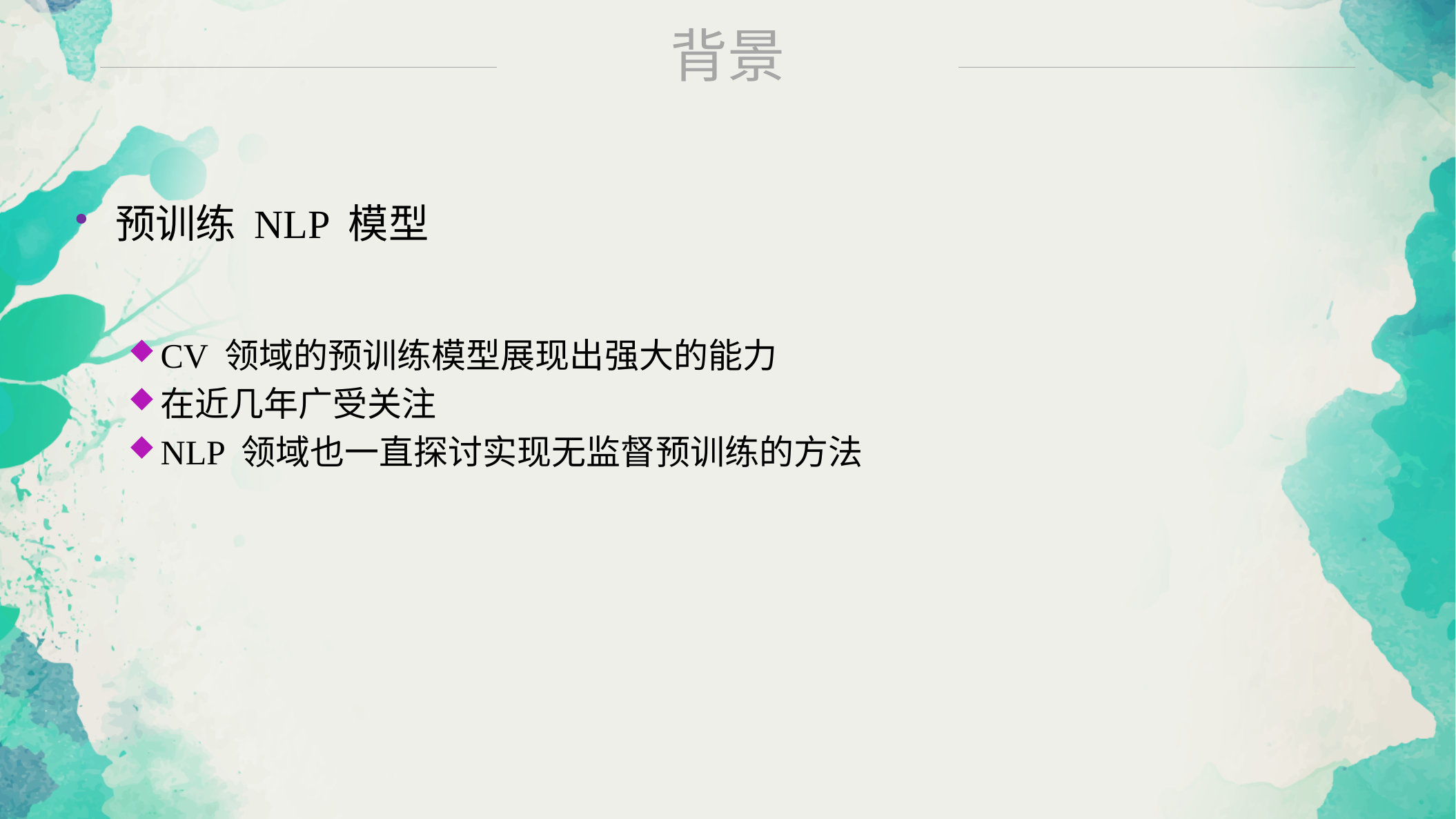

背景
预训练 NLP 模型

CV 领域的预训练模型展现出强大的能力
在近几年广受关注
NLP 领域也一直探讨实现无监督预训练的方法